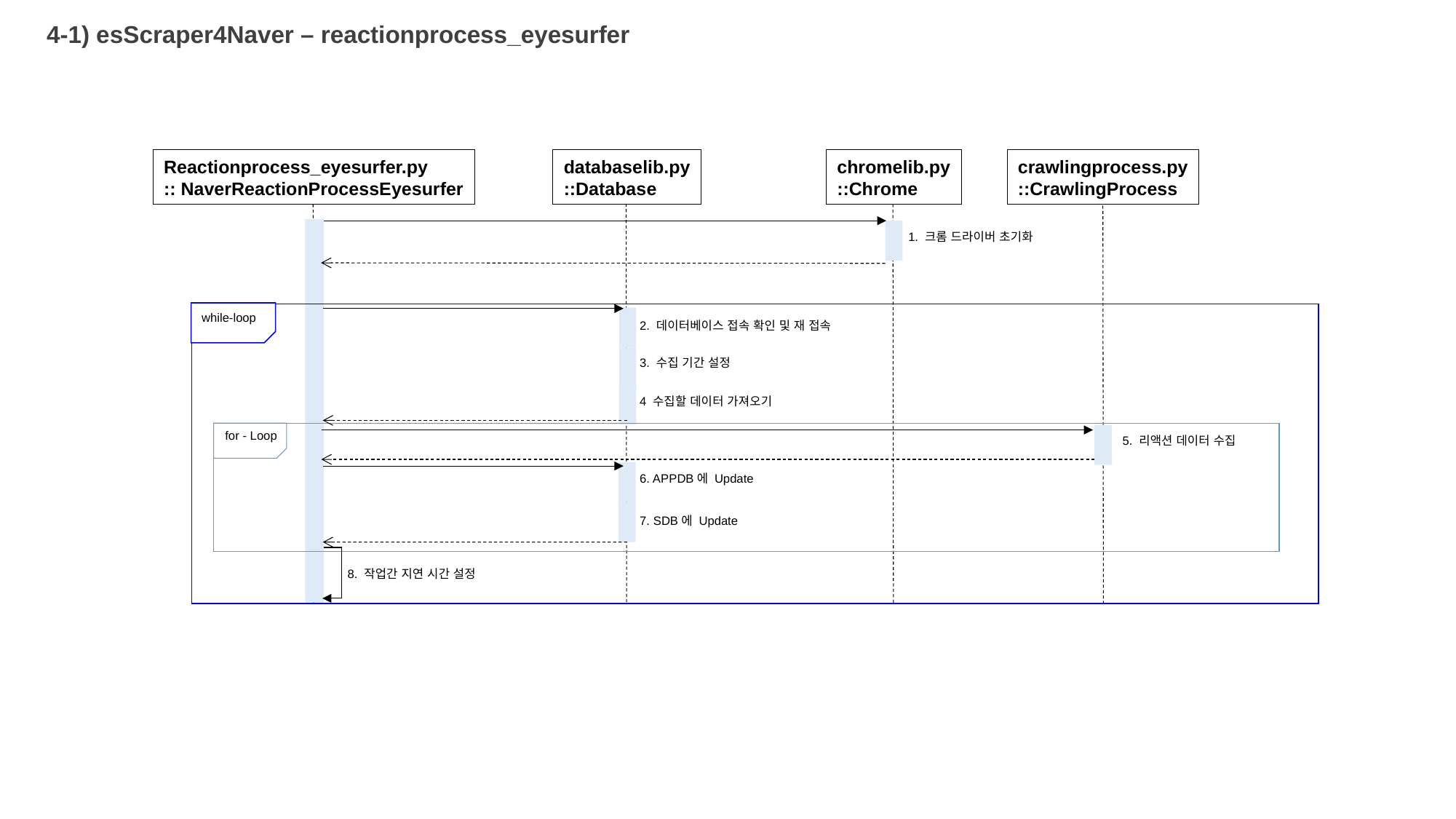

4-1) esScraper4Naver – reactionprocess_eyesurfer
crawlingprocess.py
::CrawlingProcess
chromelib.py
::Chrome
Reactionprocess_eyesurfer.py
:: NaverReactionProcessEyesurfer
databaselib.py
::Database

1. 크롬 드라이버 초기화

while-loop

2. 데이터베이스 접속 확인 및 재 접속

3. 수집 기간 설정

4 수집할 데이터 가져오기
for - Loop

5. 리액션 데이터 수집

6. APPDB에 Update

7. SDB에 Update
8. 작업간 지연 시간 설정